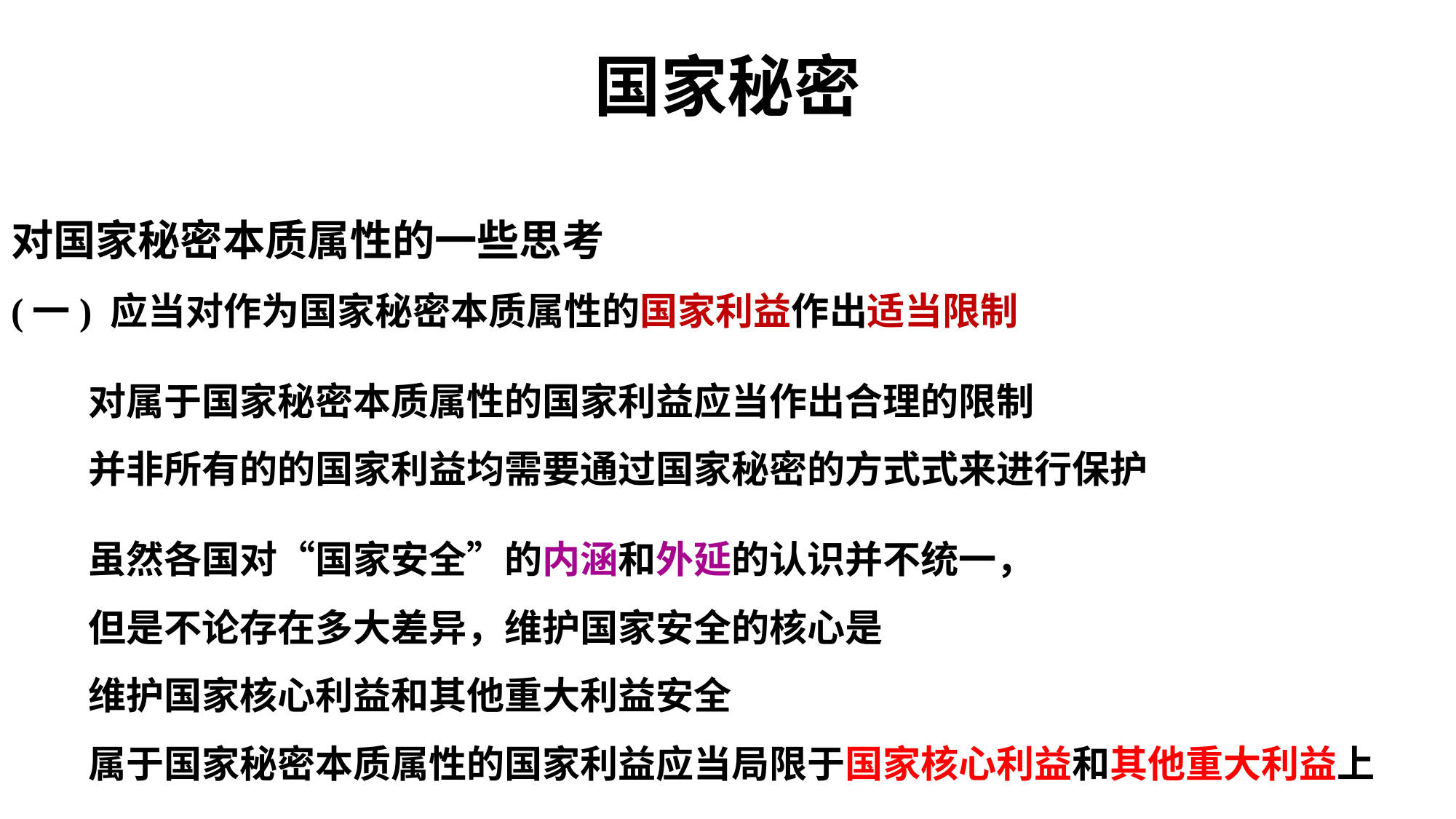

# 国家秘密
对国家秘密本质属性的一些思考
(一) 应当对作为国家秘密本质属性的国家利益作出适当限制

        对属于国家秘密本质属性的国家利益应当作出合理的限制
        并非所有的的国家利益均需要通过国家秘密的方式式来进行保护

        虽然各国对“国家安全”的内涵和外延的认识并不统一，
        但是不论存在多大差异，维护国家安全的核心是
        维护国家核心利益和其他重大利益安全
        属于国家秘密本质属性的国家利益应当局限于国家核心利益和其他重大利益上